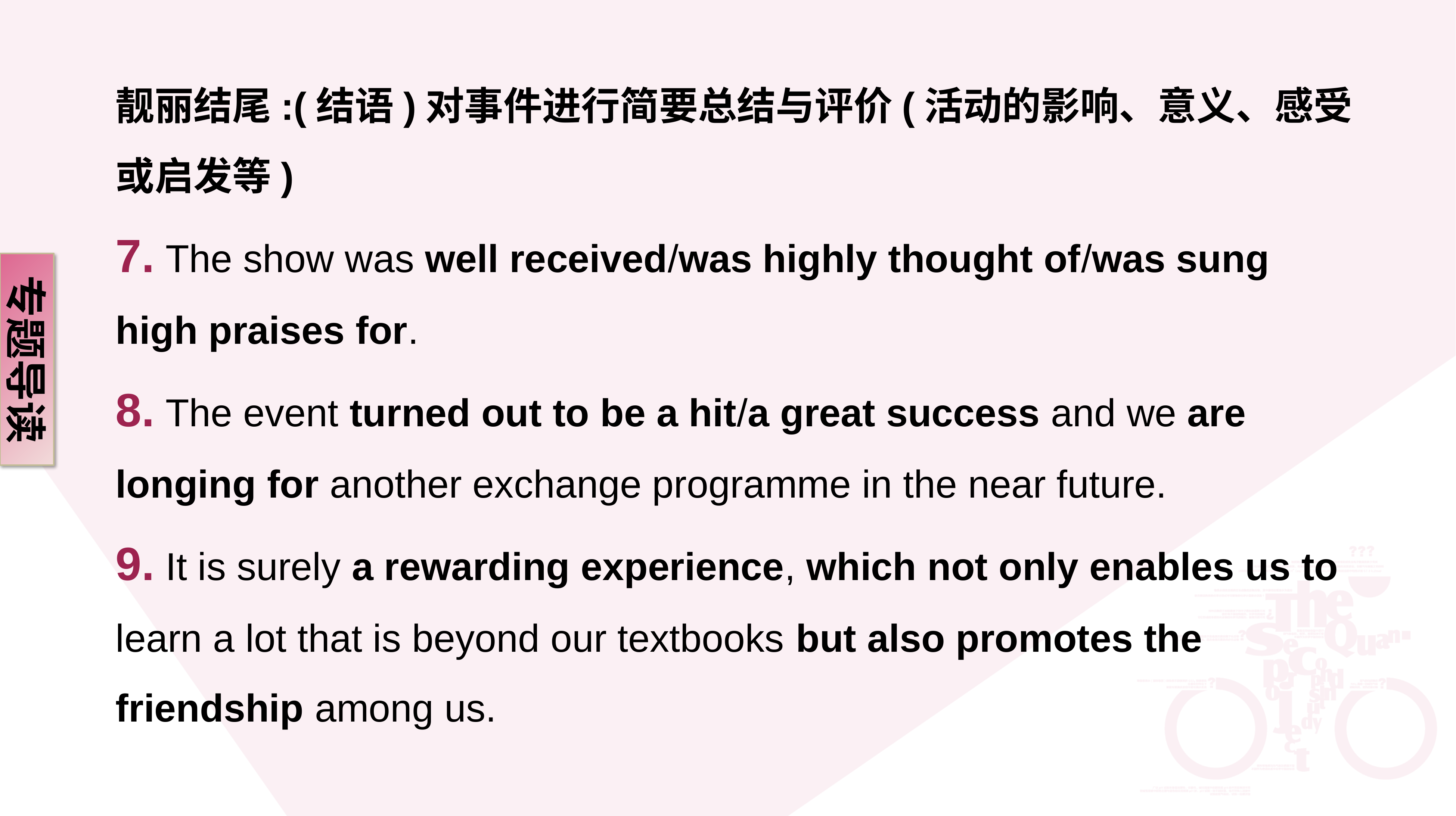

靓丽结尾:(结语)对事件进行简要总结与评价(活动的影响、意义、感受或启发等)
7. The show was well received/was highly thought of/was sung high praises for.
8. The event turned out to be a hit/a great success and we are longing for another exchange programme in the near future.
9. It is surely a rewarding experience, which not only enables us to learn a lot that is beyond our textbooks but also promotes the friendship among us.
专题导读